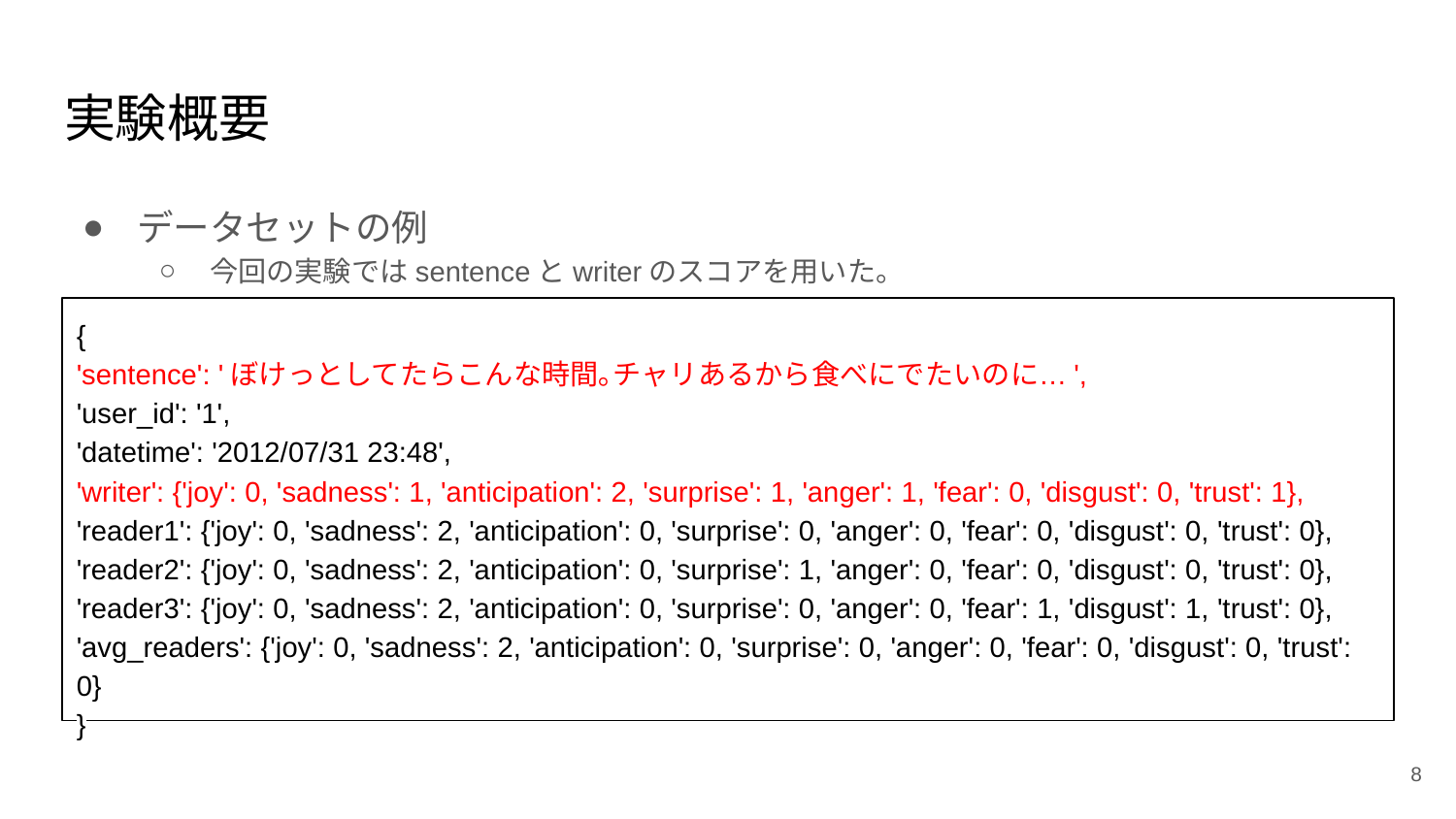

# 実験概要
データセットの例
今回の実験ではsentenceとwriterのスコアを用いた。

{
'sentence': 'ぼけっとしてたらこんな時間｡チャリあるから食べにでたいのに…',
'user_id': '1',
'datetime': '2012/07/31 23:48',
'writer': {'joy': 0, 'sadness': 1, 'anticipation': 2, 'surprise': 1, 'anger': 1, 'fear': 0, 'disgust': 0, 'trust': 1},
'reader1': {'joy': 0, 'sadness': 2, 'anticipation': 0, 'surprise': 0, 'anger': 0, 'fear': 0, 'disgust': 0, 'trust': 0},
'reader2': {'joy': 0, 'sadness': 2, 'anticipation': 0, 'surprise': 1, 'anger': 0, 'fear': 0, 'disgust': 0, 'trust': 0},
'reader3': {'joy': 0, 'sadness': 2, 'anticipation': 0, 'surprise': 0, 'anger': 0, 'fear': 1, 'disgust': 1, 'trust': 0},
'avg_readers': {'joy': 0, 'sadness': 2, 'anticipation': 0, 'surprise': 0, 'anger': 0, 'fear': 0, 'disgust': 0, 'trust': 0}
}

8